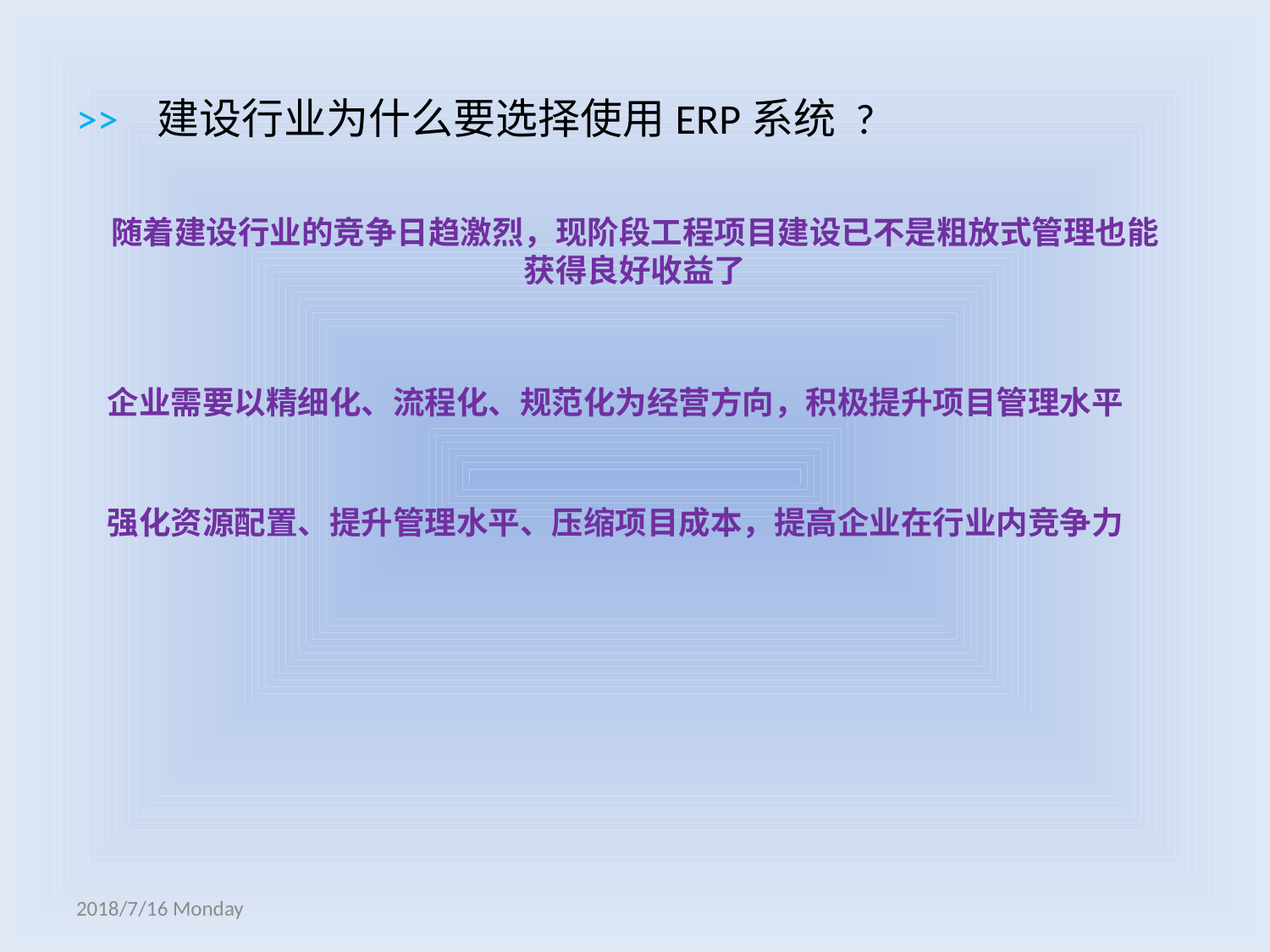

# >>   建设行业为什么要选择使用ERP系统 ?
随着建设行业的竞争日趋激烈，现阶段工程项目建设已不是粗放式管理也能获得良好收益了

企业需要以精细化、流程化、规范化为经营方向，积极提升项目管理水平
强化资源配置、提升管理水平、压缩项目成本，提高企业在行业内竞争力
2018/7/16 Monday